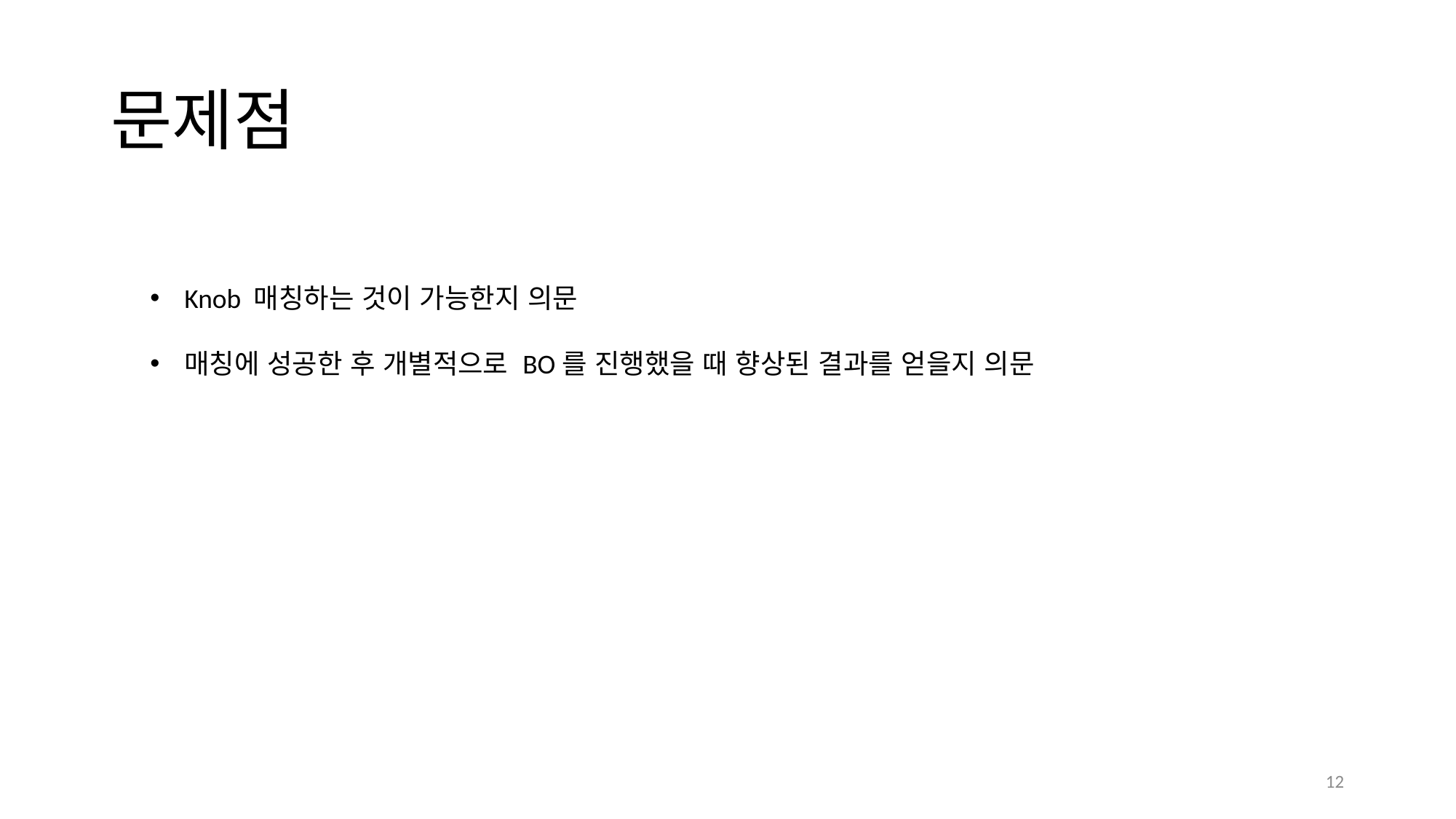

# 문제점
Knob 매칭하는 것이 가능한지 의문
매칭에 성공한 후 개별적으로 BO를 진행했을 때 향상된 결과를 얻을지 의문
12